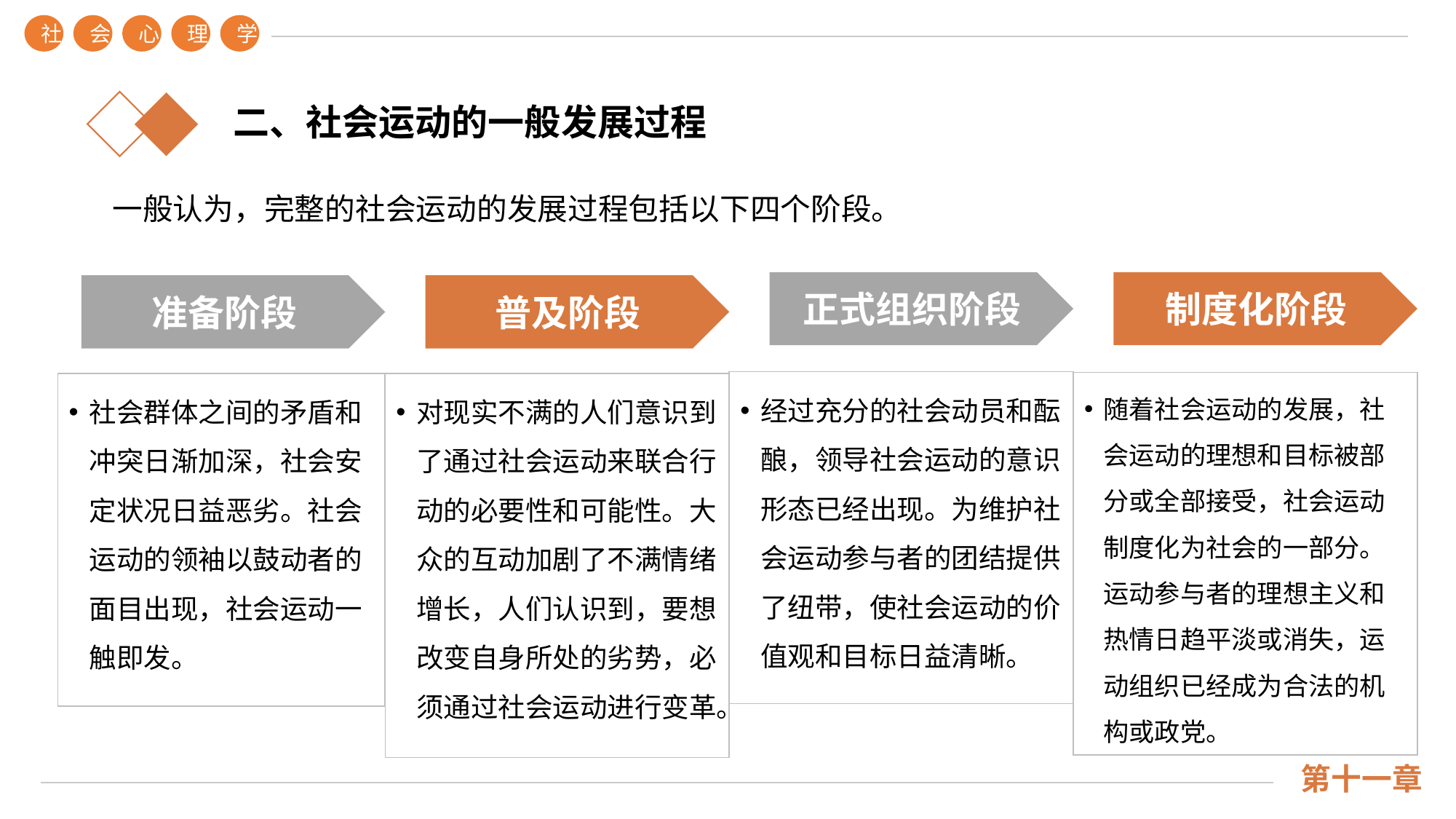

社
会
心
理
学
第十一章

二、社会运动的一般发展过程
一般认为，完整的社会运动的发展过程包括以下四个阶段。
制度化阶段
正式组织阶段
普及阶段
准备阶段
经过充分的社会动员和酝酿，领导社会运动的意识形态已经出现。为维护社会运动参与者的团结提供了纽带，使社会运动的价值观和目标日益清晰。
随着社会运动的发展，社会运动的理想和目标被部分或全部接受，社会运动制度化为社会的一部分。运动参与者的理想主义和热情日趋平淡或消失，运动组织已经成为合法的机构或政党。
社会群体之间的矛盾和冲突日渐加深，社会安定状况日益恶劣。社会运动的领袖以鼓动者的面目出现，社会运动一触即发。
对现实不满的人们意识到了通过社会运动来联合行动的必要性和可能性。大众的互动加剧了不满情绪增长，人们认识到，要想改变自身所处的劣势，必须通过社会运动进行变革。